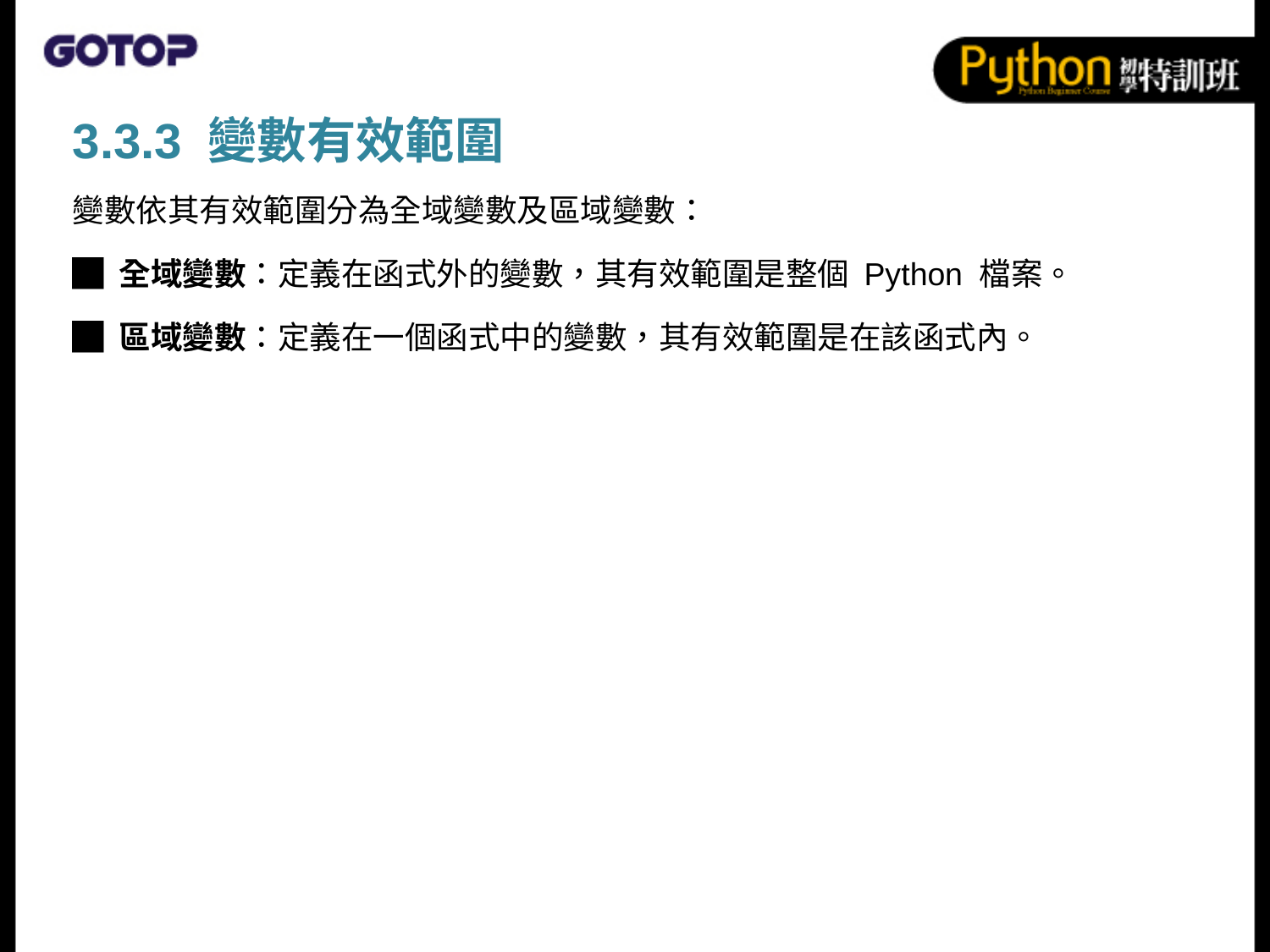

3.3.3 變數有效範圍
變數依其有效範圍分為全域變數及區域變數：
█ 全域變數：定義在函式外的變數，其有效範圍是整個 Python 檔案。
█ 區域變數：定義在一個函式中的變數，其有效範圍是在該函式內。